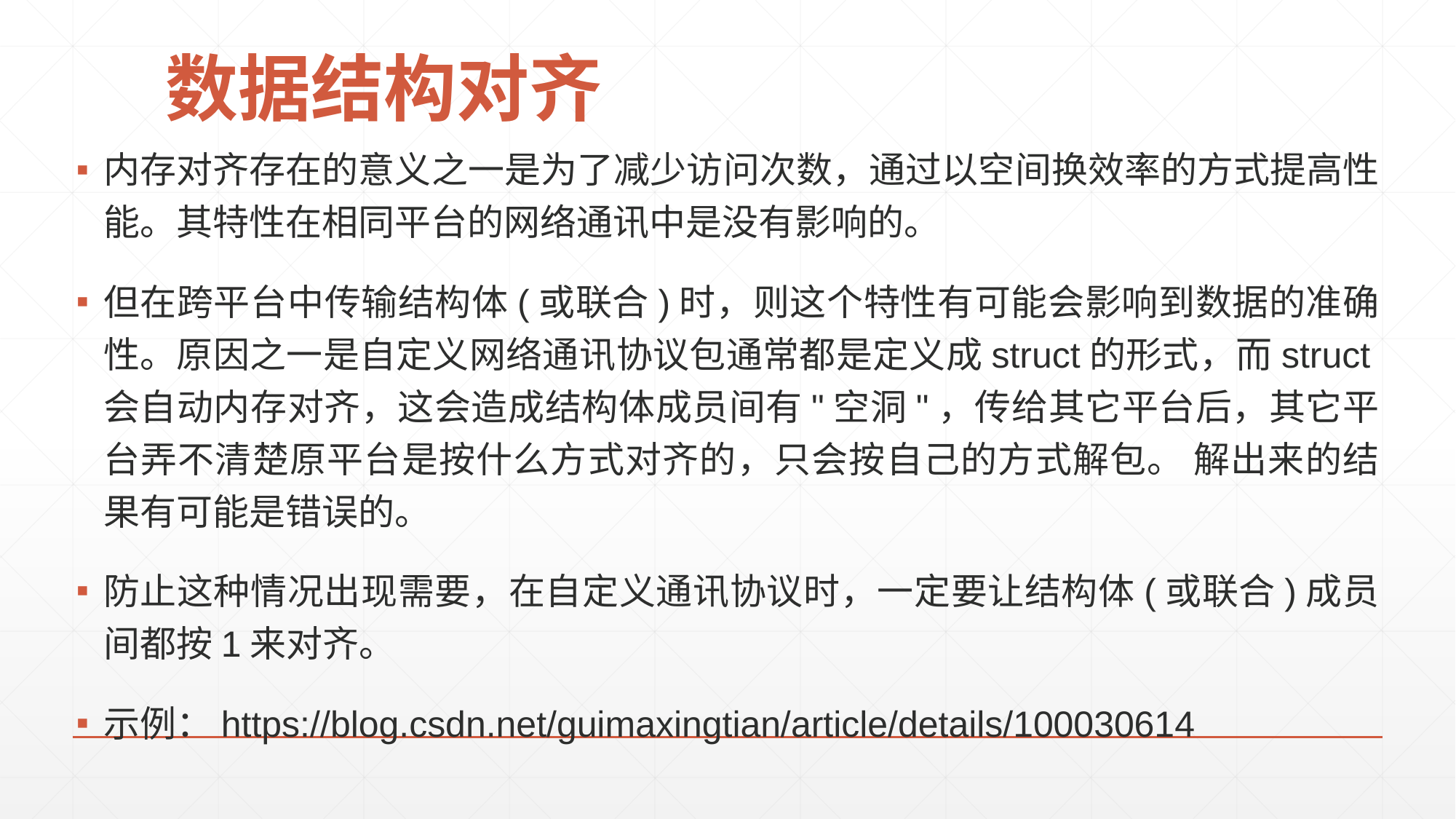

# 数据结构对齐
内存对齐存在的意义之一是为了减少访问次数，通过以空间换效率的方式提高性能。其特性在相同平台的网络通讯中是没有影响的。
但在跨平台中传输结构体(或联合)时，则这个特性有可能会影响到数据的准确性。原因之一是自定义网络通讯协议包通常都是定义成struct的形式，而struct会自动内存对齐，这会造成结构体成员间有"空洞"，传给其它平台后，其它平台弄不清楚原平台是按什么方式对齐的，只会按自己的方式解包。 解出来的结果有可能是错误的。
防止这种情况出现需要，在自定义通讯协议时，一定要让结构体(或联合)成员间都按1来对齐。
示例：https://blog.csdn.net/guimaxingtian/article/details/100030614